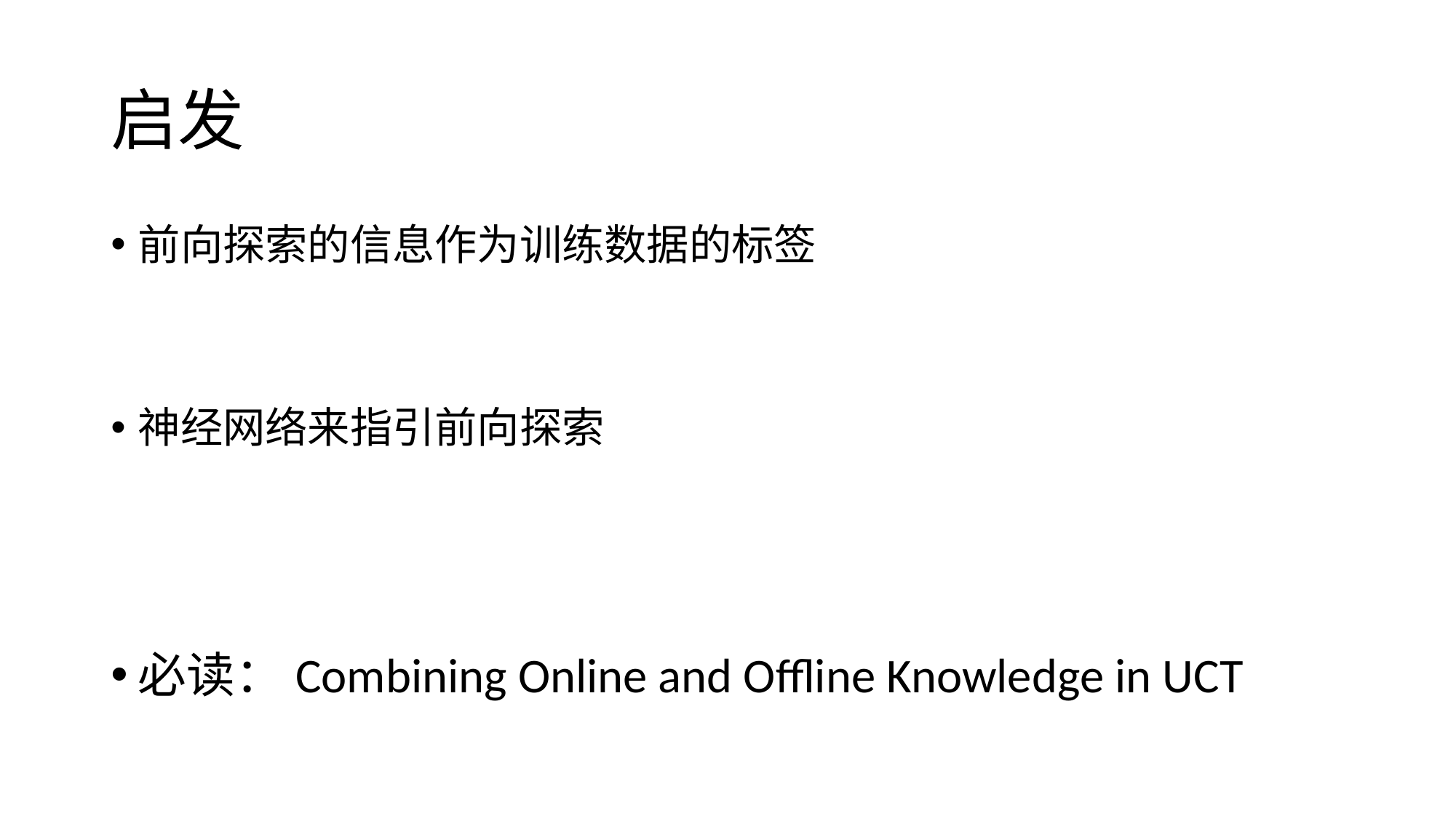

# 启发
前向探索的信息作为训练数据的标签

神经网络来指引前向探索

必读：Combining Online and Offline Knowledge in UCT